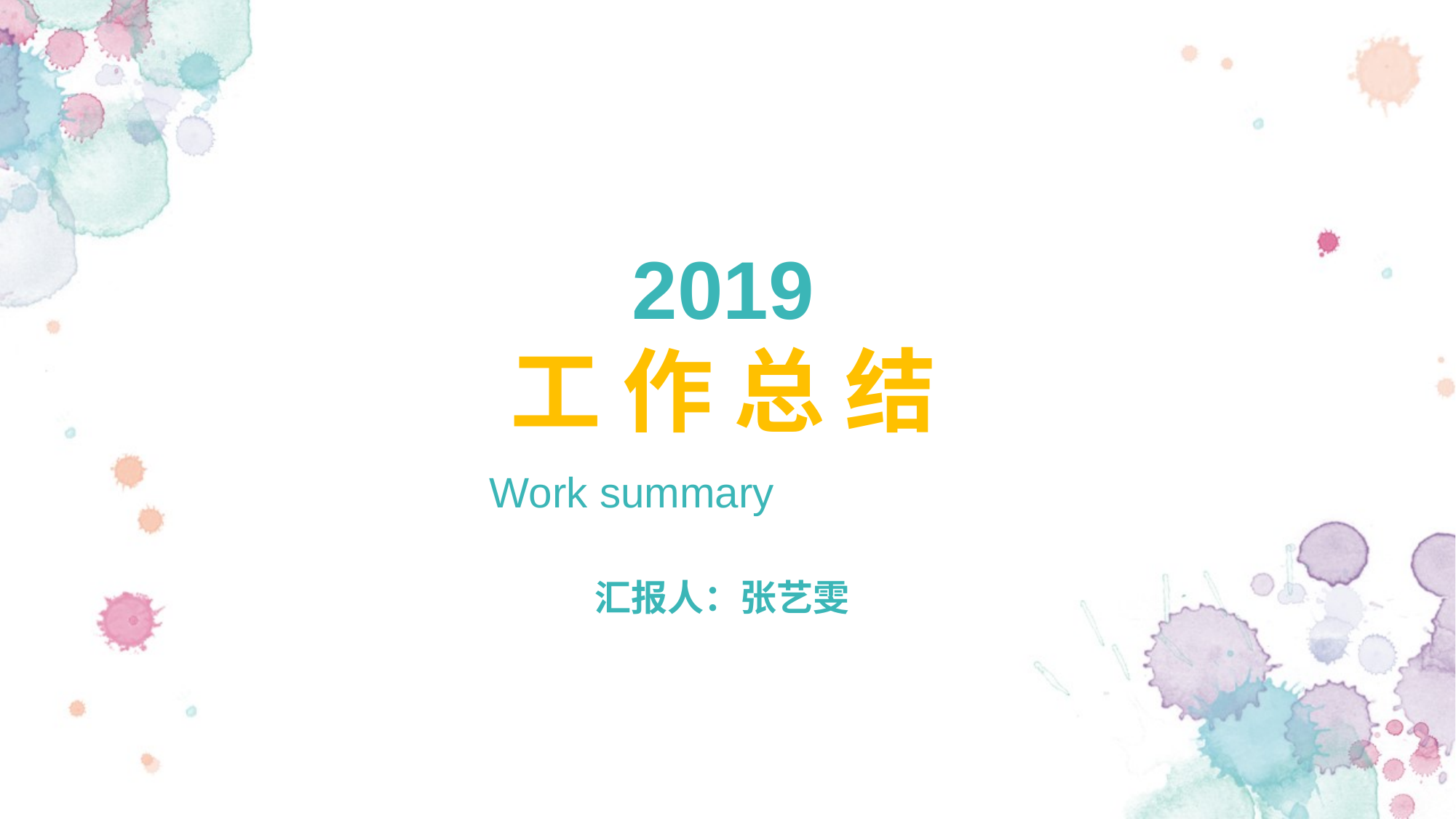

2019
工 作 总 结
Work summary
汇报人：张艺雯